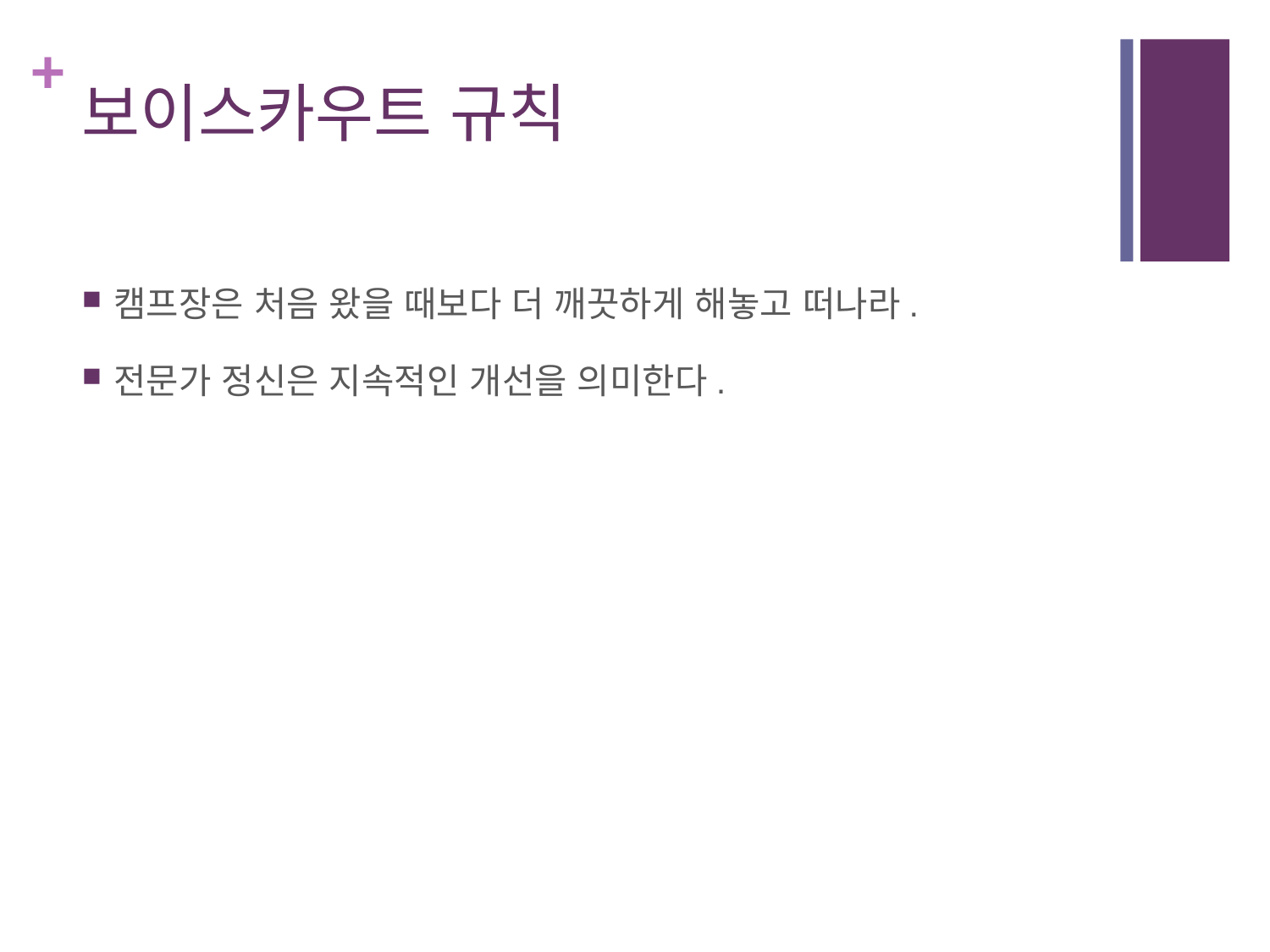

# 보이스카우트 규칙
캠프장은 처음 왔을 때보다 더 깨끗하게 해놓고 떠나라.
전문가 정신은 지속적인 개선을 의미한다.